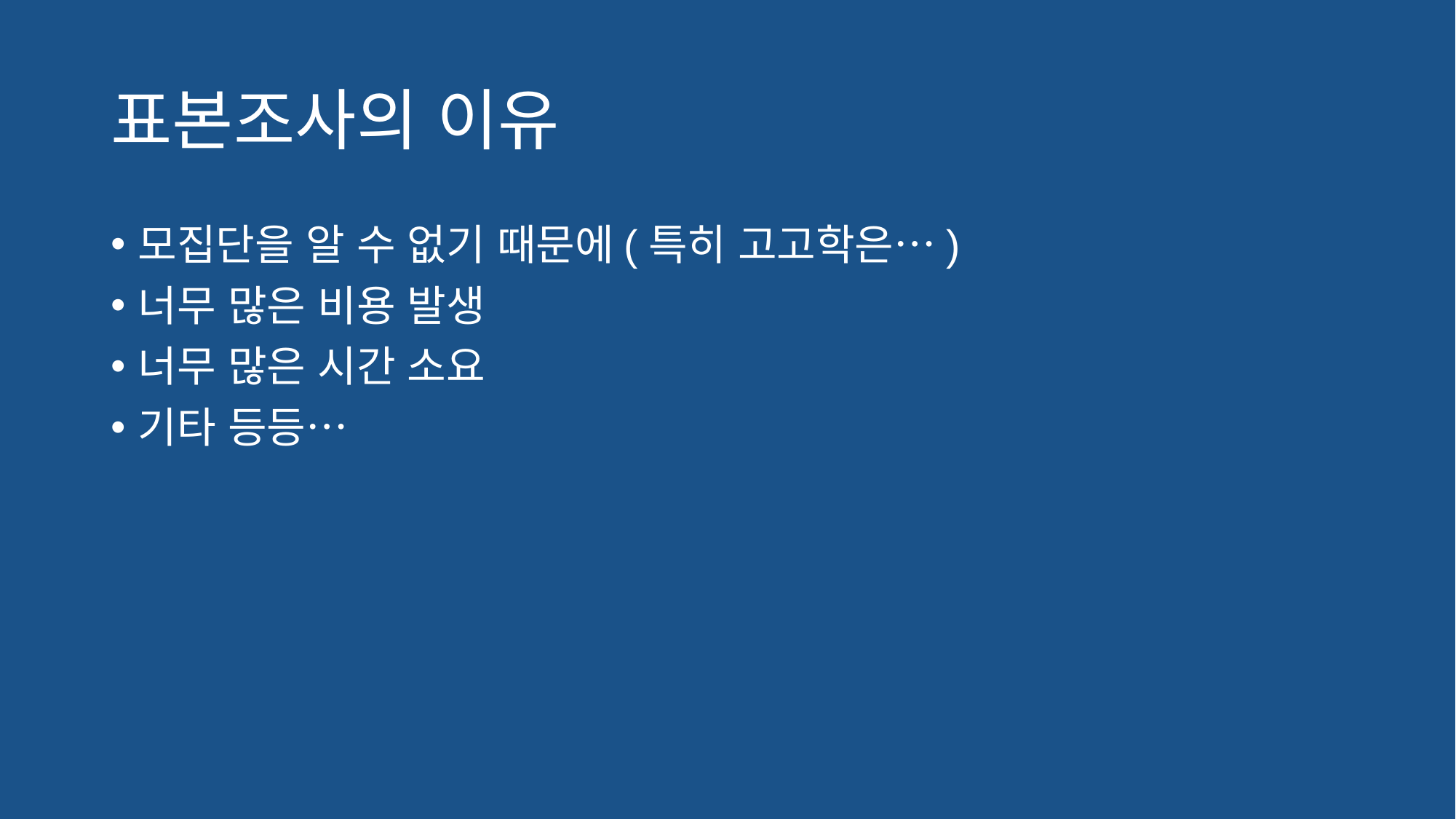

# 표본조사의 이유
모집단을 알 수 없기 때문에(특히 고고학은…)
너무 많은 비용 발생
너무 많은 시간 소요
기타 등등…